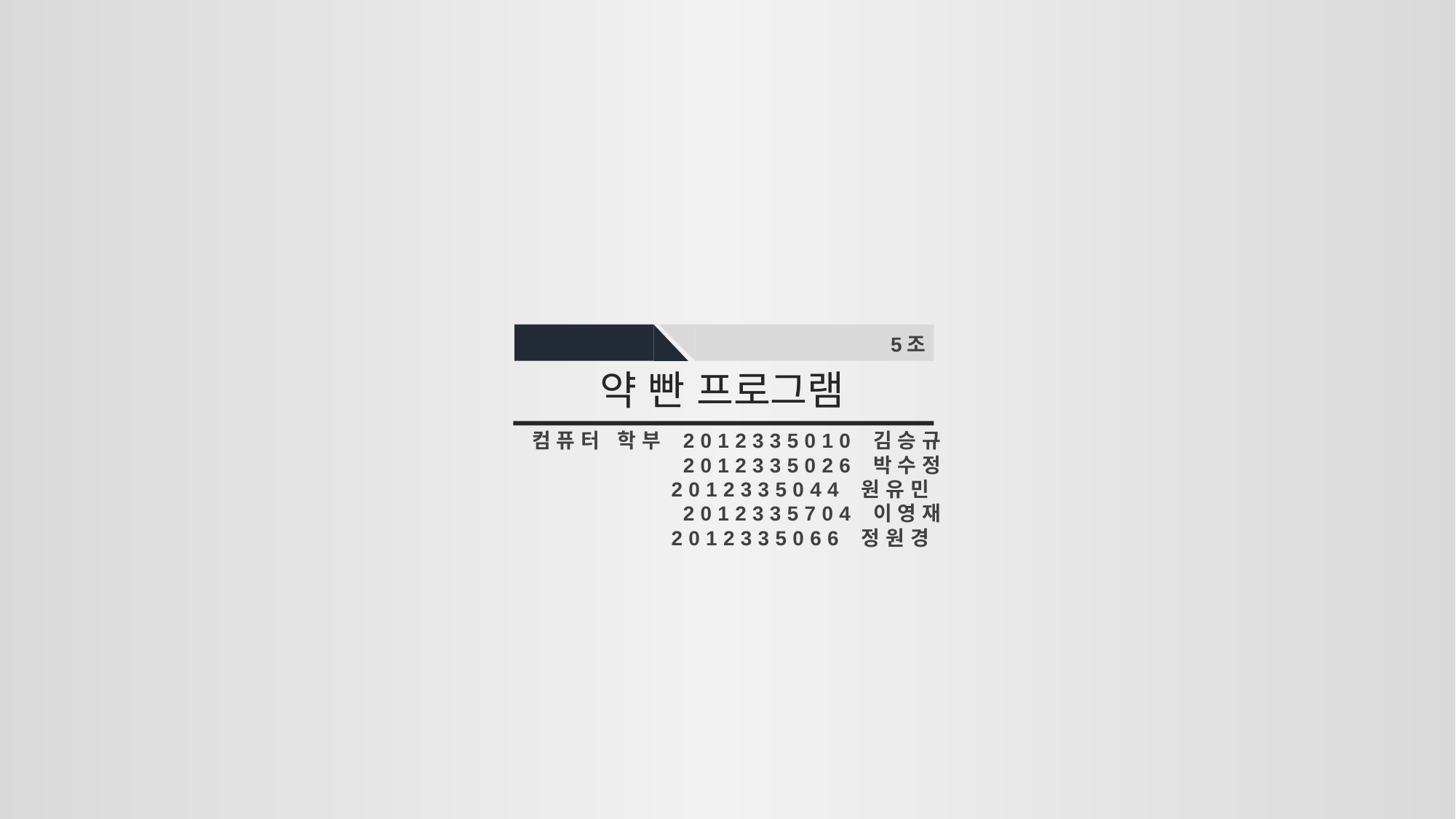

5조
약 빤 프로그램

컴퓨터 학부 2012335010 김승규
2012335026 박수정
2012335044 원유민
2012335704 이영재
2012335066 정원경